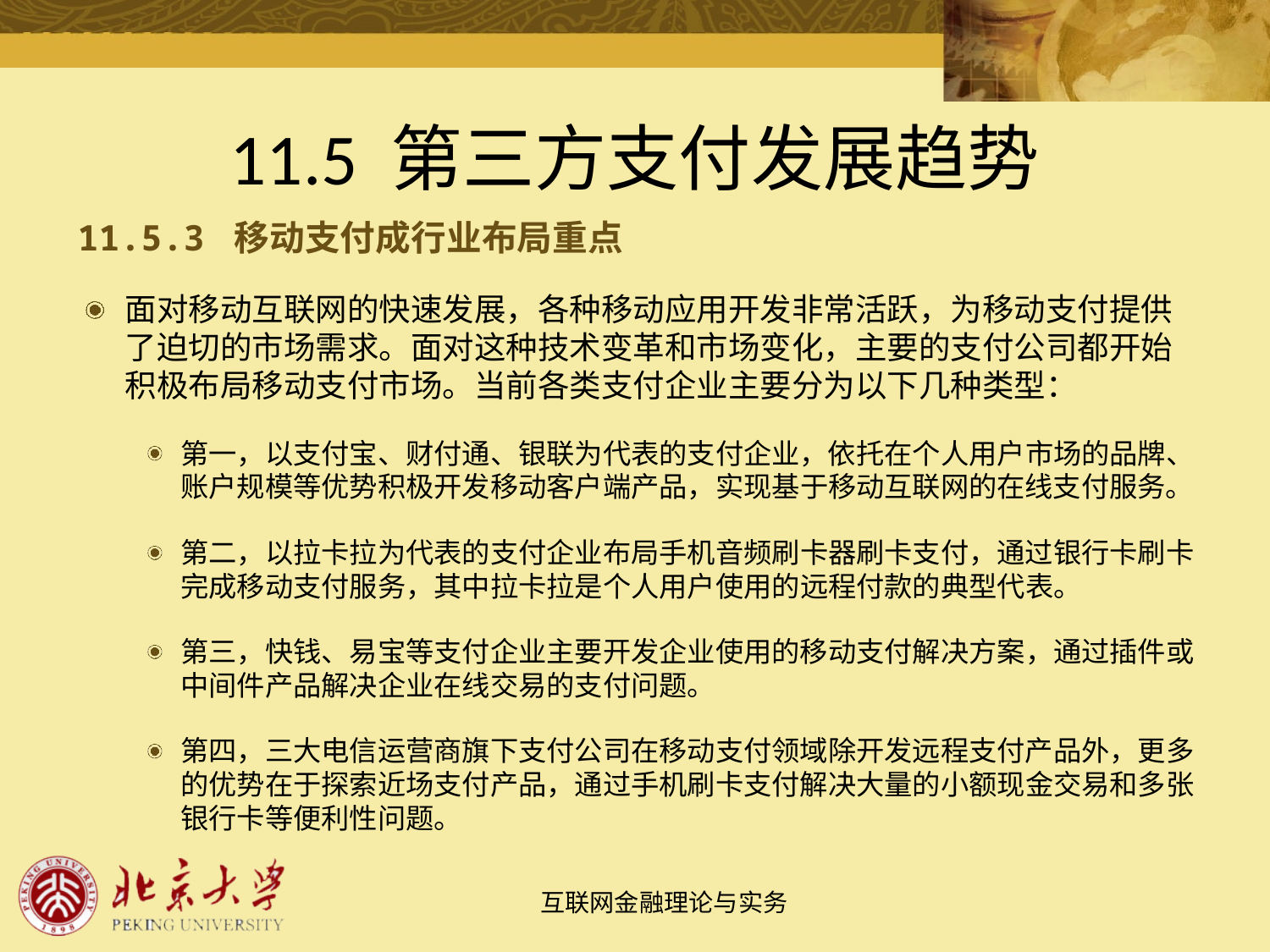

# 11.5 第三方支付发展趋势
11.5.3 移动支付成行业布局重点
面对移动互联网的快速发展，各种移动应用开发非常活跃，为移动支付提供了迫切的市场需求。面对这种技术变革和市场变化，主要的支付公司都开始积极布局移动支付市场。当前各类支付企业主要分为以下几种类型：
第一，以支付宝、财付通、银联为代表的支付企业，依托在个人用户市场的品牌、账户规模等优势积极开发移动客户端产品，实现基于移动互联网的在线支付服务。
第二，以拉卡拉为代表的支付企业布局手机音频刷卡器刷卡支付，通过银行卡刷卡完成移动支付服务，其中拉卡拉是个人用户使用的远程付款的典型代表。
第三，快钱、易宝等支付企业主要开发企业使用的移动支付解决方案，通过插件或中间件产品解决企业在线交易的支付问题。
第四，三大电信运营商旗下支付公司在移动支付领域除开发远程支付产品外，更多的优势在于探索近场支付产品，通过手机刷卡支付解决大量的小额现金交易和多张银行卡等便利性问题。